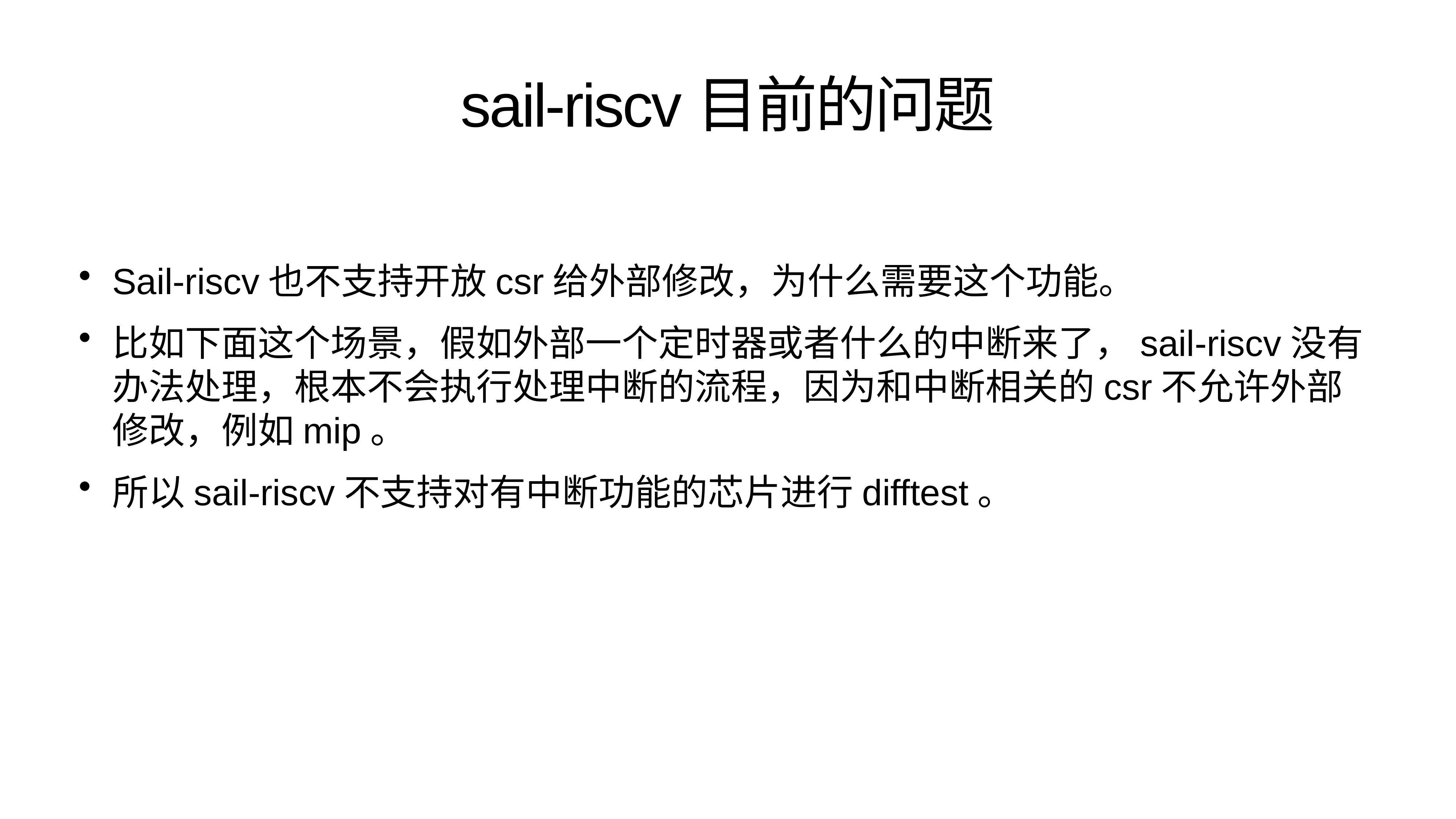

# sail-riscv目前的问题

Sail-riscv也不支持开放csr给外部修改，为什么需要这个功能。
比如下面这个场景，假如外部一个定时器或者什么的中断来了，sail-riscv没有办法处理，根本不会执行处理中断的流程，因为和中断相关的csr不允许外部修改，例如mip。
所以sail-riscv不支持对有中断功能的芯片进行difftest。